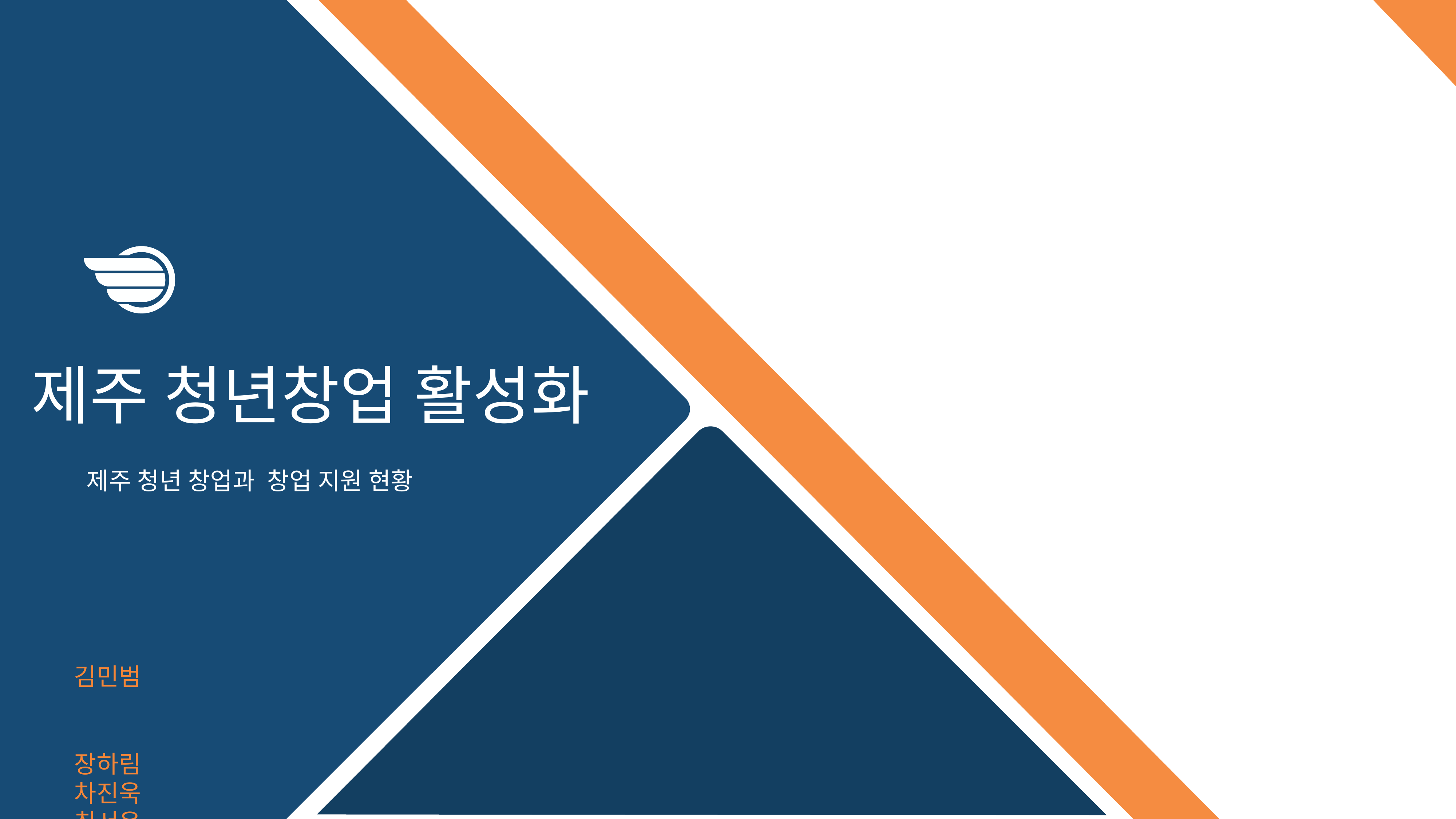

제주 청년창업 활성화

제주 청년 창업과  창업 지원 현황
김민범                          장하림
차진욱최서윤